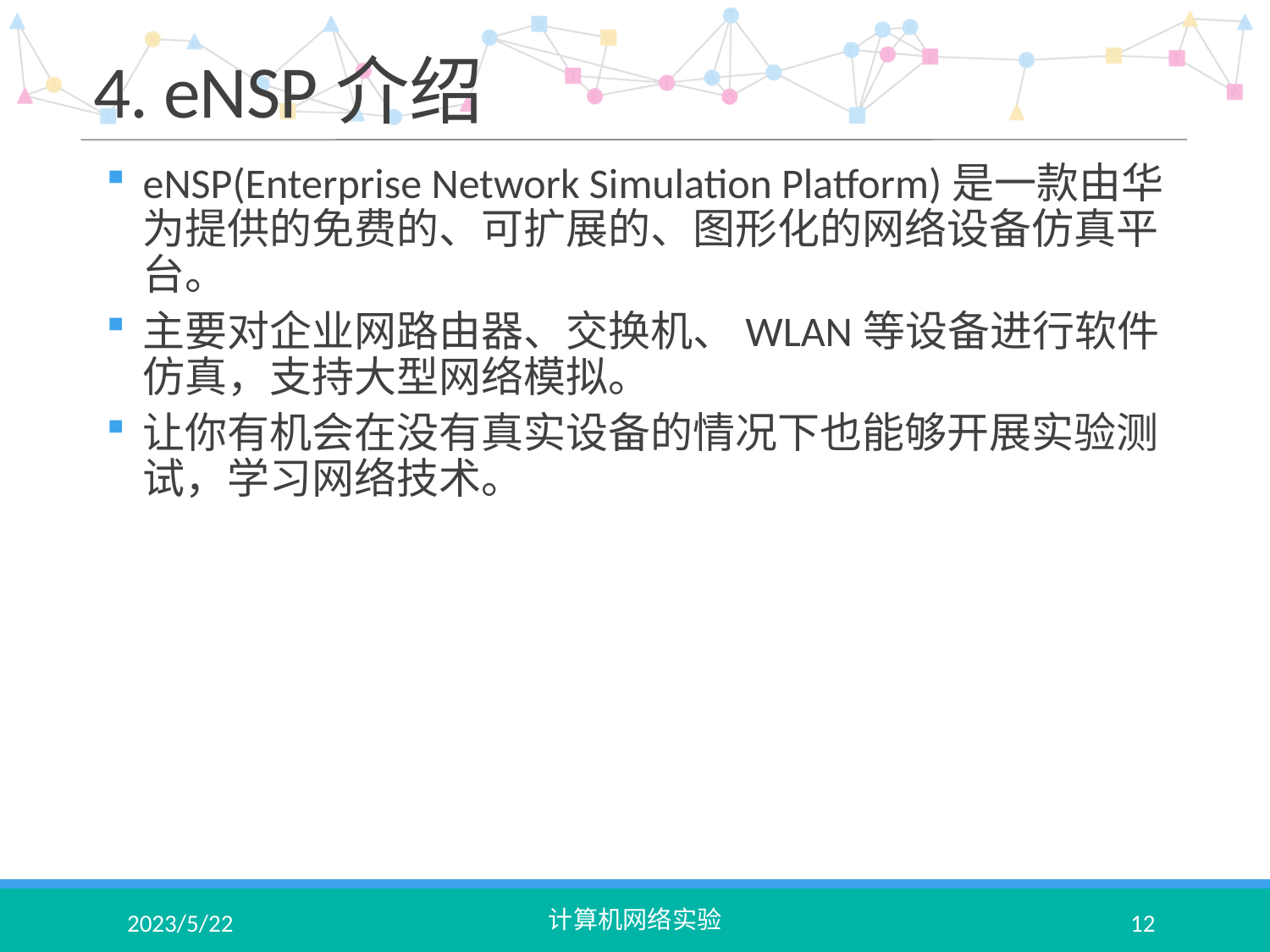

# 4. eNSP介绍
eNSP(Enterprise Network Simulation Platform)是一款由华为提供的免费的、可扩展的、图形化的网络设备仿真平台。
主要对企业网路由器、交换机、WLAN等设备进行软件仿真，支持大型网络模拟。
让你有机会在没有真实设备的情况下也能够开展实验测试，学习网络技术。

2023/5/22
计算机网络实验
12